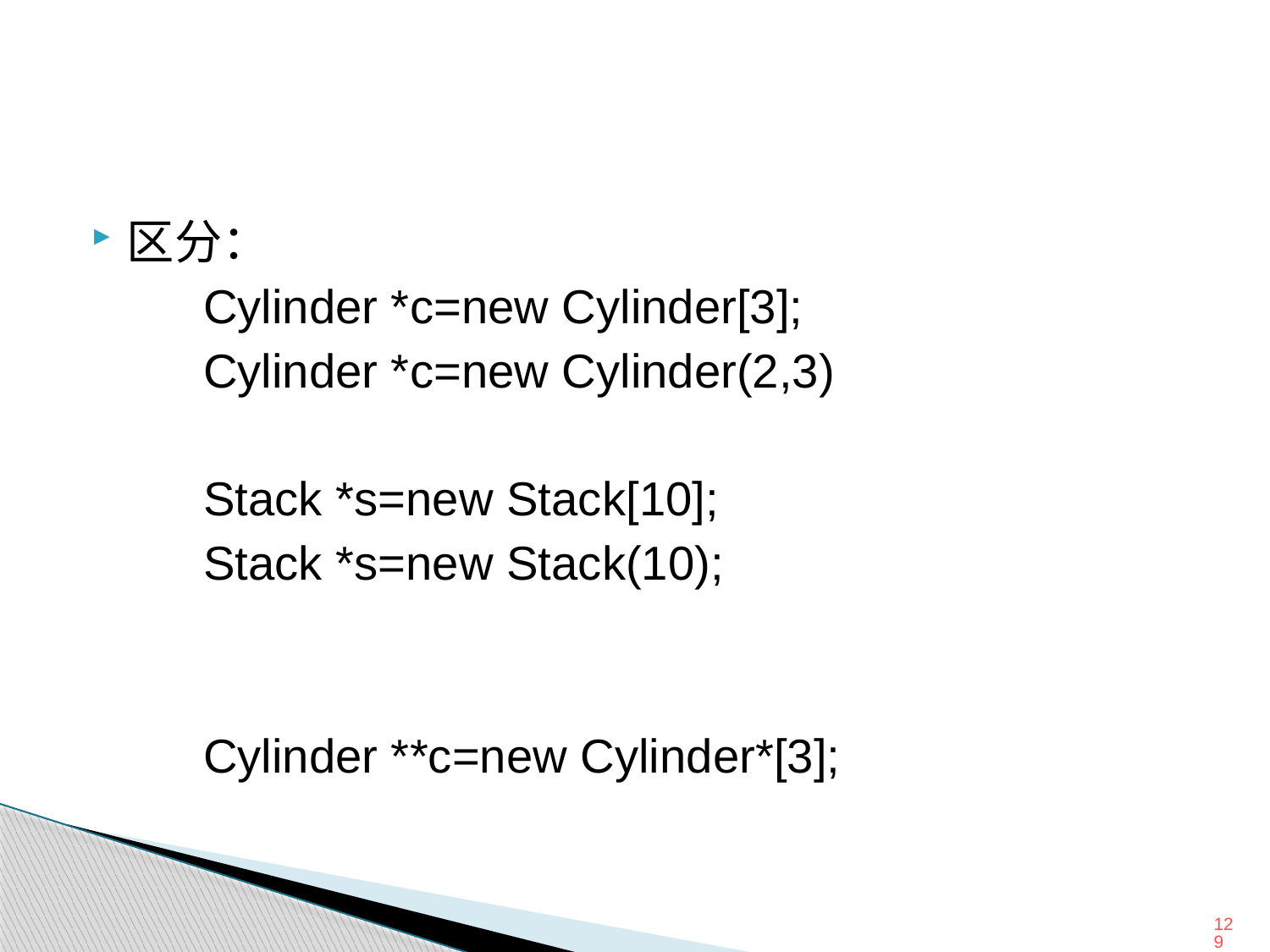

#
区分：
	Cylinder *c=new Cylinder[3];
	Cylinder *c=new Cylinder(2,3)

	Stack *s=new Stack[10];
	Stack *s=new Stack(10);

	Cylinder **c=new Cylinder*[3];

129